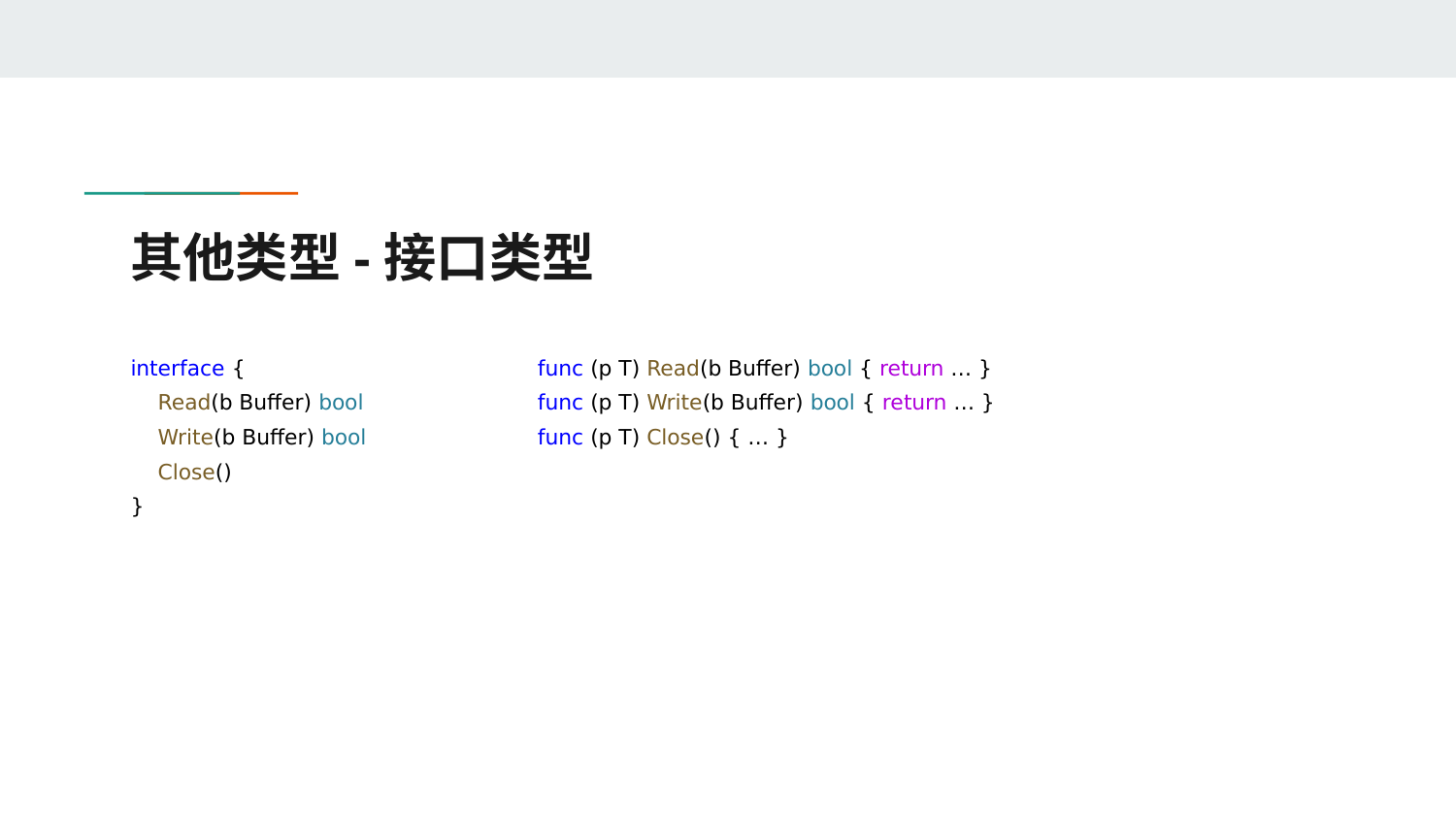

# 其他类型-接口类型
interface {
    Read(b Buffer) bool
    Write(b Buffer) bool
    Close()
}

func (p T) Read(b Buffer) bool { return … }
func (p T) Write(b Buffer) bool { return … }
func (p T) Close() { … }